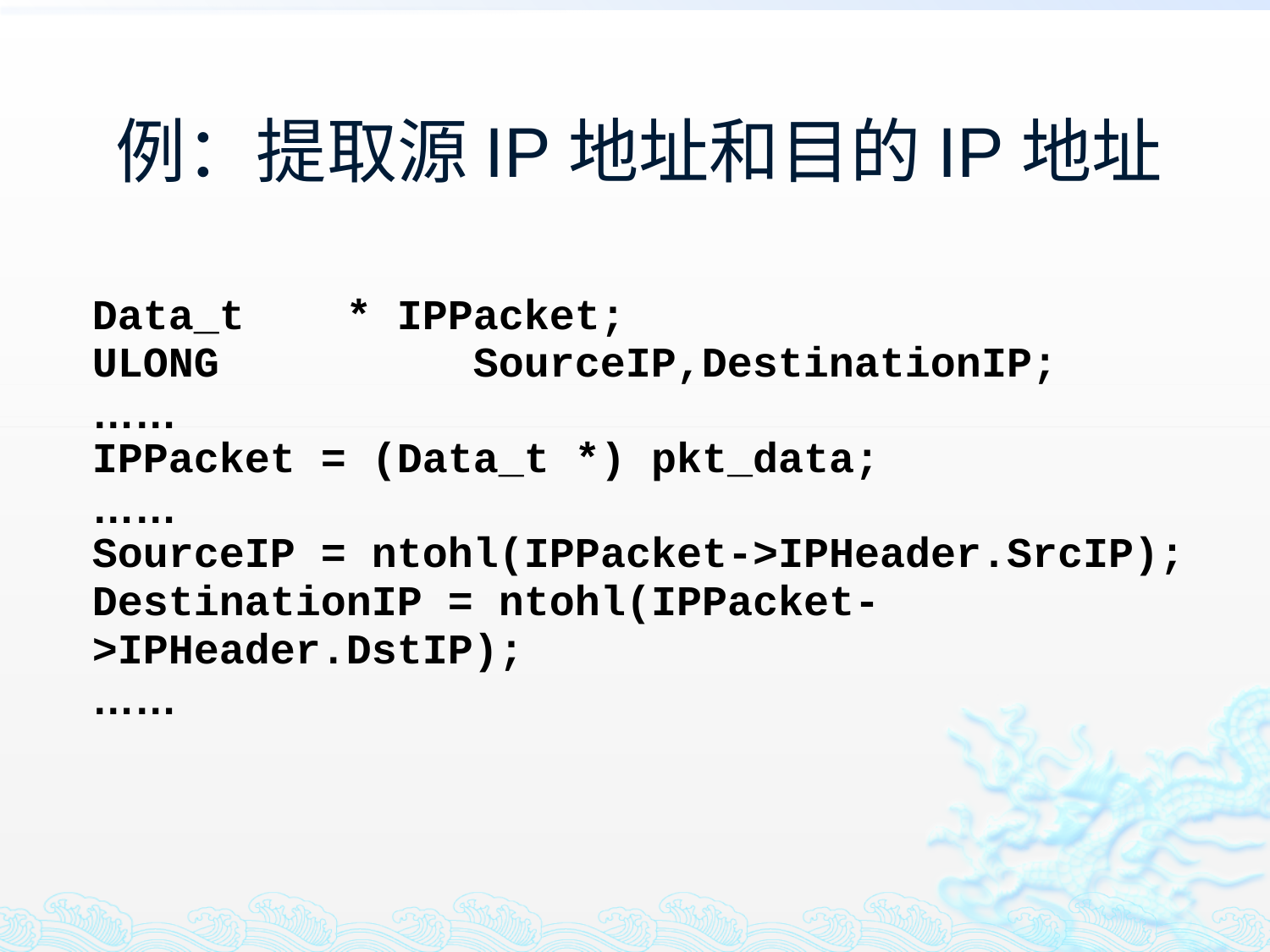

# 例：提取源IP地址和目的IP地址
| Data\_t \* IPPacket; ULONG SourceIP,DestinationIP; …… IPPacket = (Data\_t \*) pkt\_data; …… SourceIP = ntohl(IPPacket->IPHeader.SrcIP); DestinationIP = ntohl(IPPacket->IPHeader.DstIP); …… |
| --- |